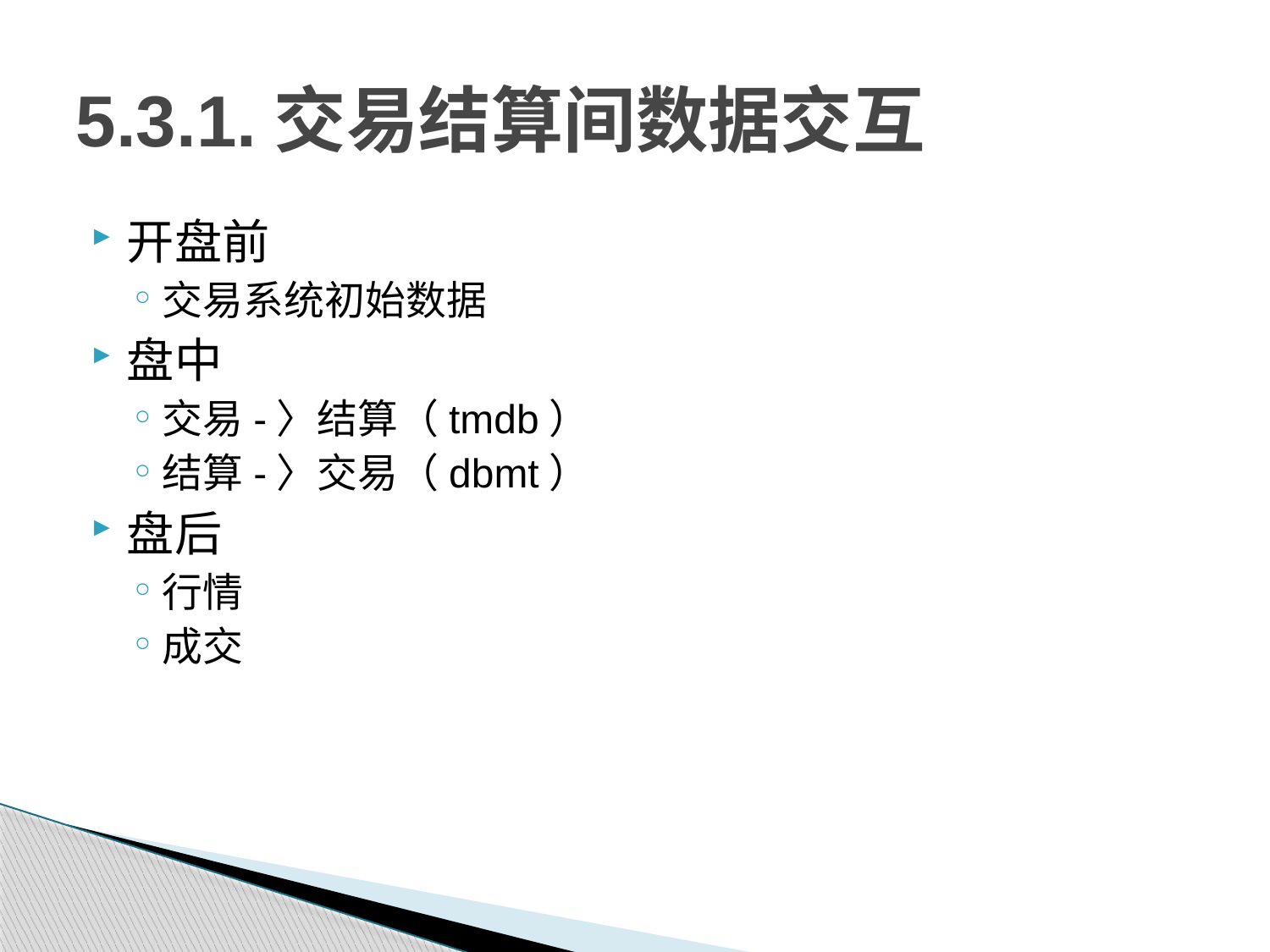

# 5.3.1.交易结算间数据交互
开盘前
交易系统初始数据
盘中
交易-〉结算（tmdb）
结算-〉交易（dbmt）
盘后
行情
成交